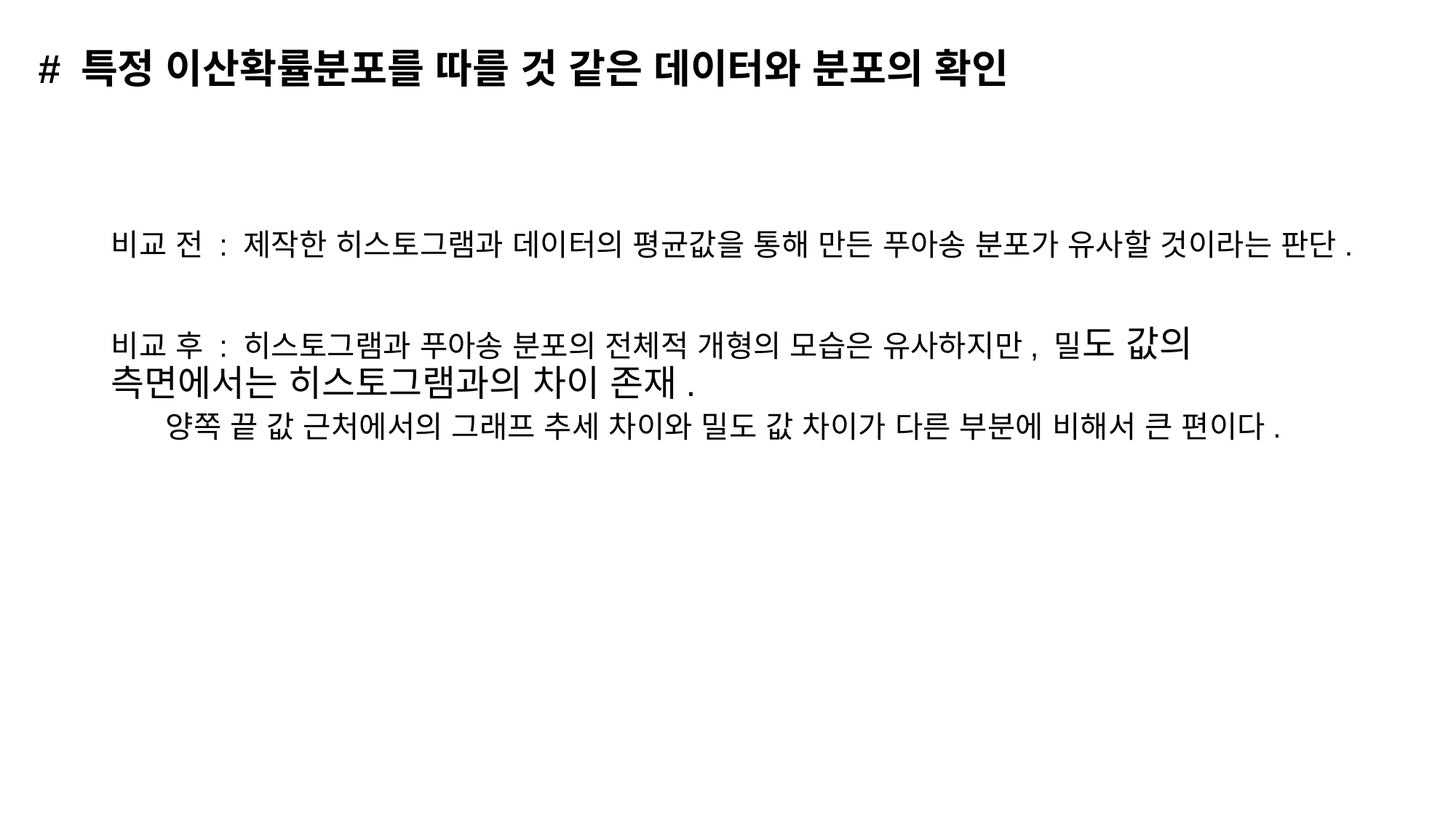

# 특정 이산확률분포를 따를 것 같은 데이터와 분포의 확인

비교 전 : 제작한 히스토그램과 데이터의 평균값을 통해 만든 푸아송 분포가 유사할 것이라는 판단.

비교 후 : 히스토그램과 푸아송 분포의 전체적 개형의 모습은 유사하지만, 밀도 값의 측면에서는 히스토그램과의 차이 존재.
양쪽 끝 값 근처에서의 그래프 추세 차이와 밀도 값 차이가 다른 부분에 비해서 큰 편이다.